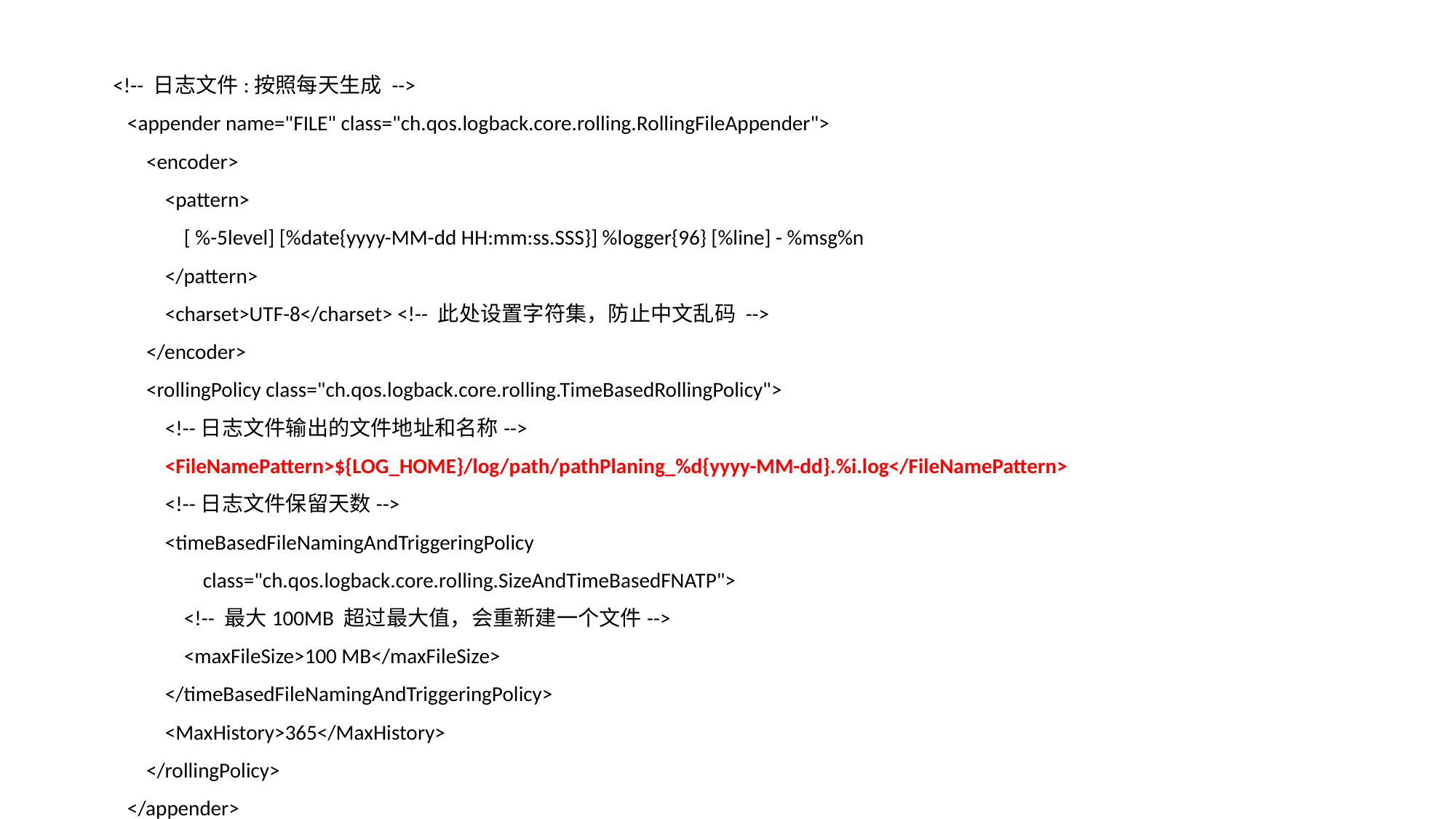

<!-- 日志文件:按照每天生成 -->
    <appender name="FILE" class="ch.qos.logback.core.rolling.RollingFileAppender">
        <encoder>
            <pattern>
                [ %-5level] [%date{yyyy-MM-dd HH:mm:ss.SSS}] %logger{96} [%line] - %msg%n
            </pattern>
            <charset>UTF-8</charset> <!-- 此处设置字符集，防止中文乱码 -->
        </encoder>
        <rollingPolicy class="ch.qos.logback.core.rolling.TimeBasedRollingPolicy">
            <!--日志文件输出的文件地址和名称-->
            <FileNamePattern>${LOG_HOME}/log/path/pathPlaning_%d{yyyy-MM-dd}.%i.log</FileNamePattern>
            <!--日志文件保留天数-->
            <timeBasedFileNamingAndTriggeringPolicy
                    class="ch.qos.logback.core.rolling.SizeAndTimeBasedFNATP">
                <!-- 最大100MB 超过最大值，会重新建一个文件-->
                <maxFileSize>100 MB</maxFileSize>
            </timeBasedFileNamingAndTriggeringPolicy>
            <MaxHistory>365</MaxHistory>
        </rollingPolicy>
    </appender>